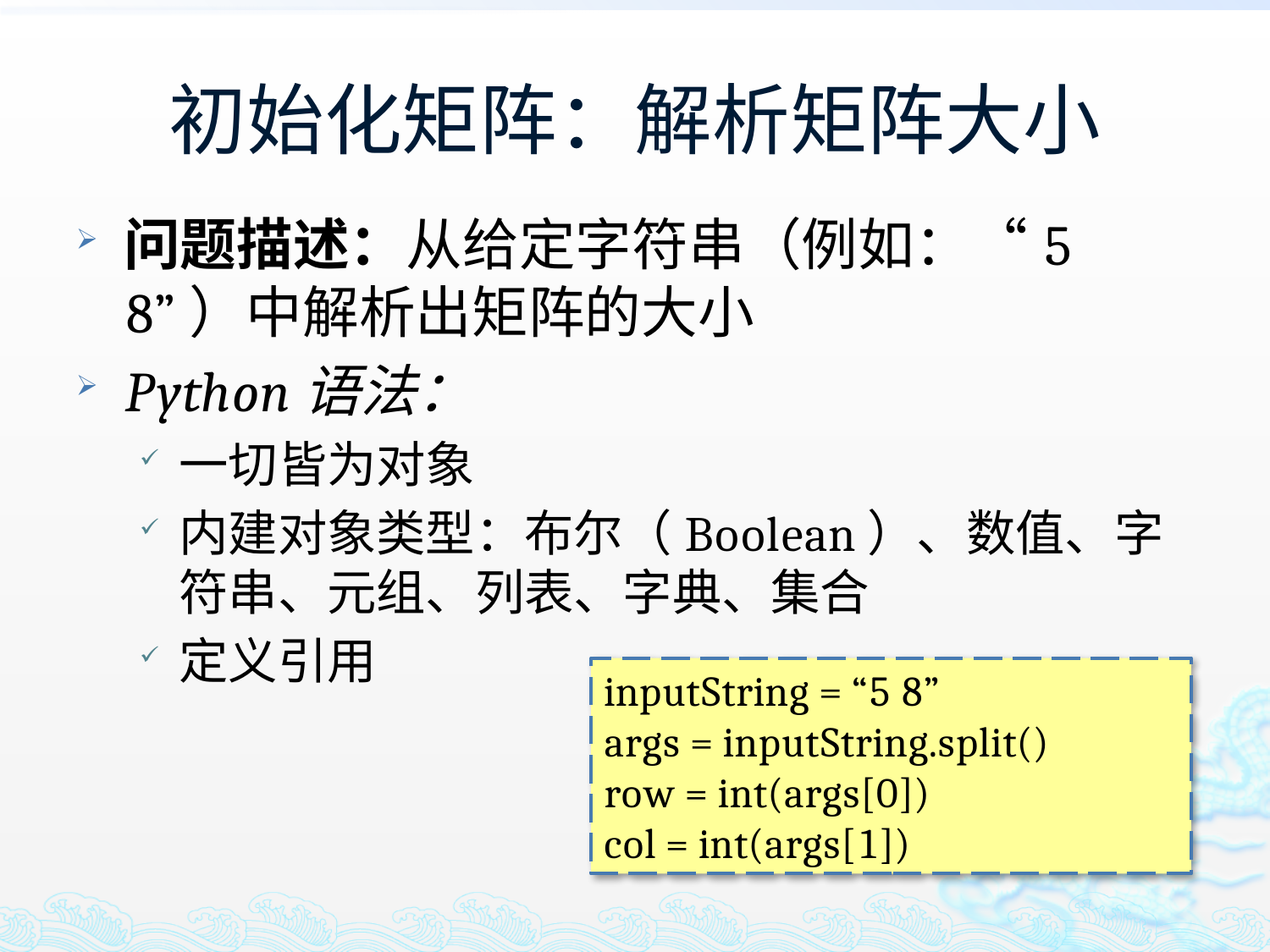

# 初始化矩阵：解析矩阵大小
问题描述：从给定字符串（例如：“5 8”）中解析出矩阵的大小
Python语法：
一切皆为对象
内建对象类型：布尔（Boolean）、数值、字符串、元组、列表、字典、集合
定义引用
inputString = “5 8”
args = inputString.split()
row = int(args[0])
col = int(args[1])